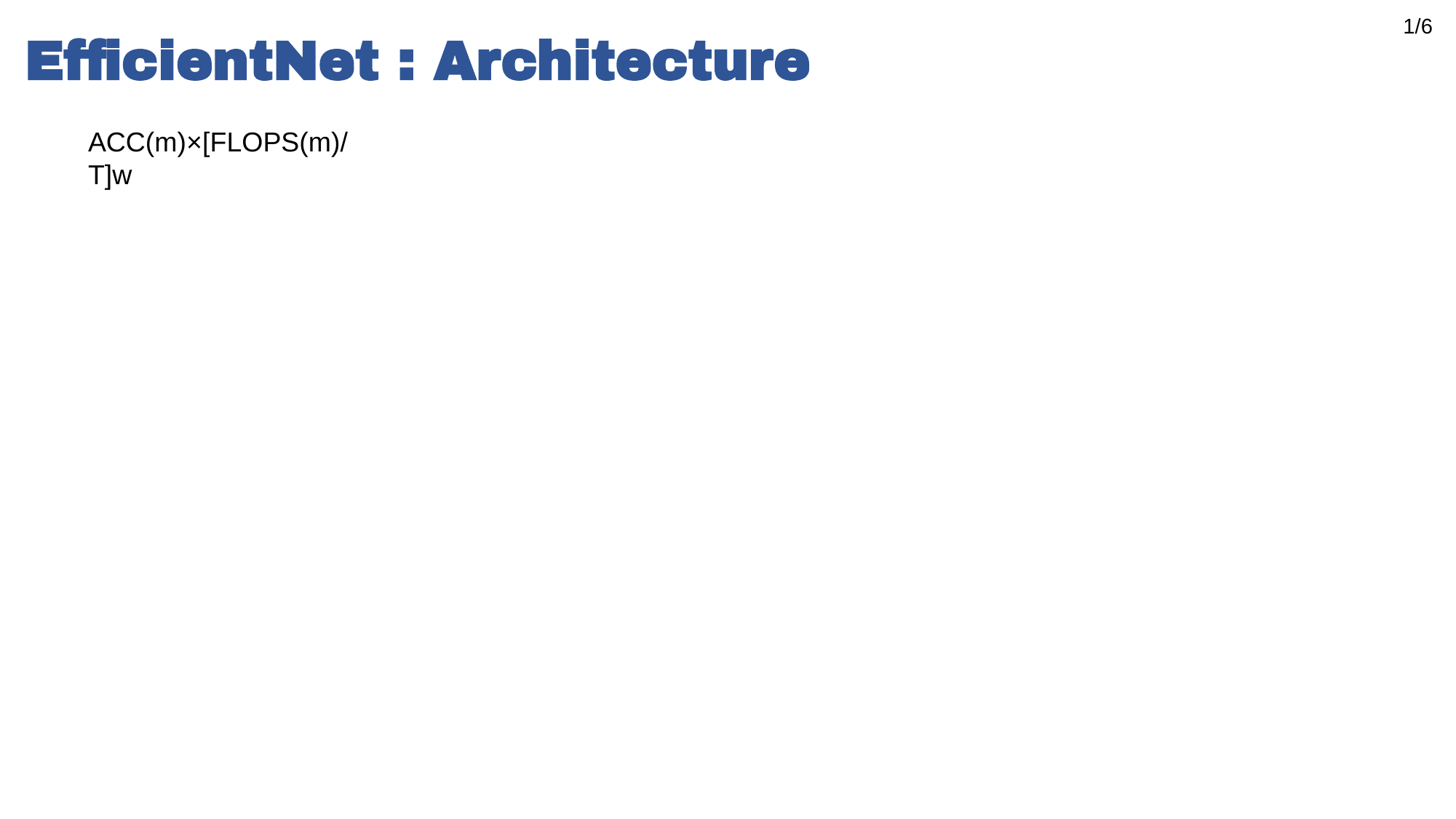

FLOPs : 연산능력

W= -0.07 / 뒤에부분 실제값 넣으면서 계산해보면
FLOP(M) > T 일경우 1보다 조금 큰수,
< 일경우 1보다 조금작은수가된다.
1/6
EfficientNet : Architecture
ACC(m)×[FLOPS(m)/T]w